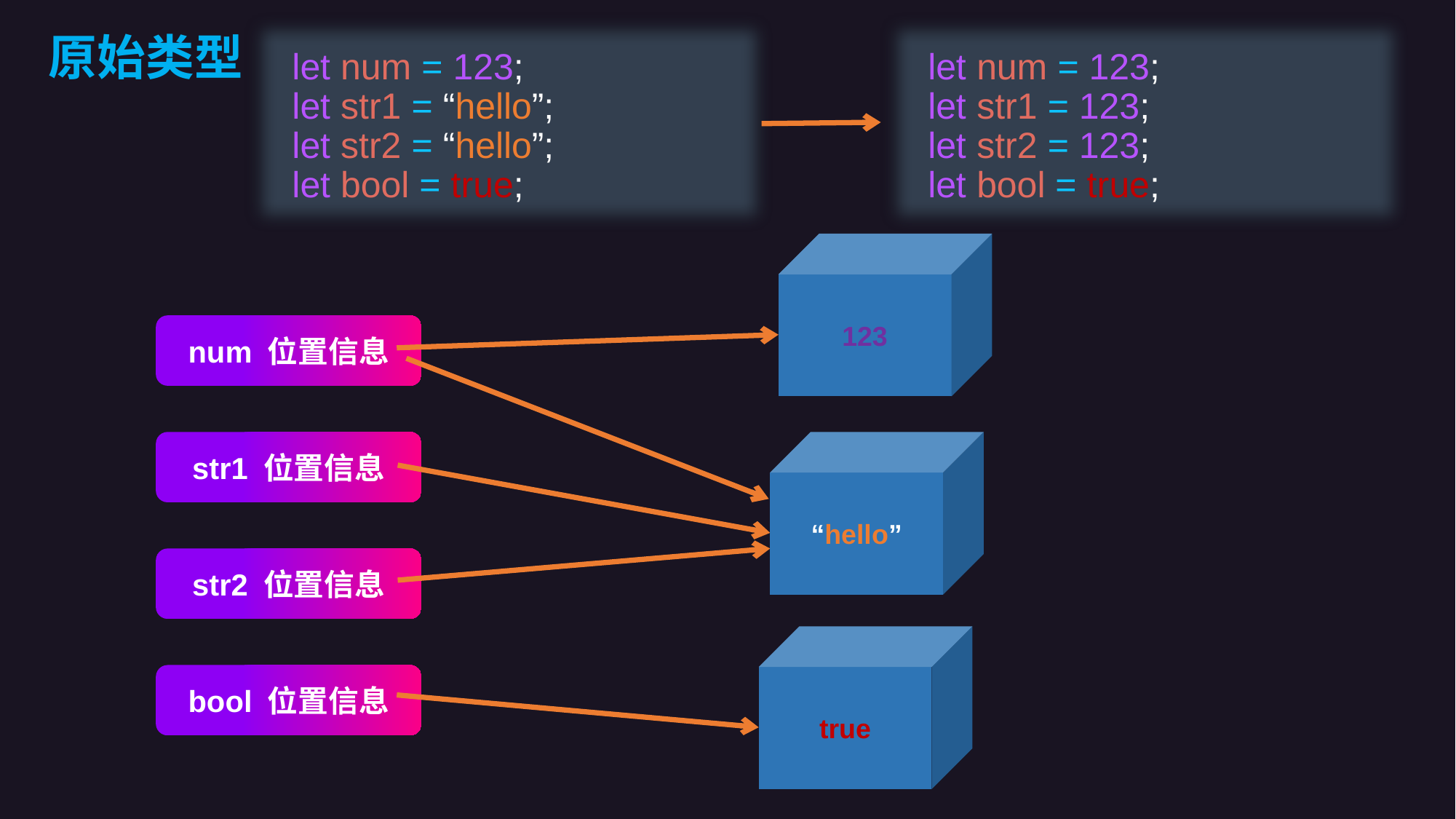

let num = 123;
let str1 = “hello”;
let str2 = “hello”;
let bool = true;
let num = 123;
let str1 = 123;
let str2 = 123;
let bool = true;
原始类型
123
num 位置信息
str1 位置信息
str2 位置信息
“hello”
true
bool 位置信息